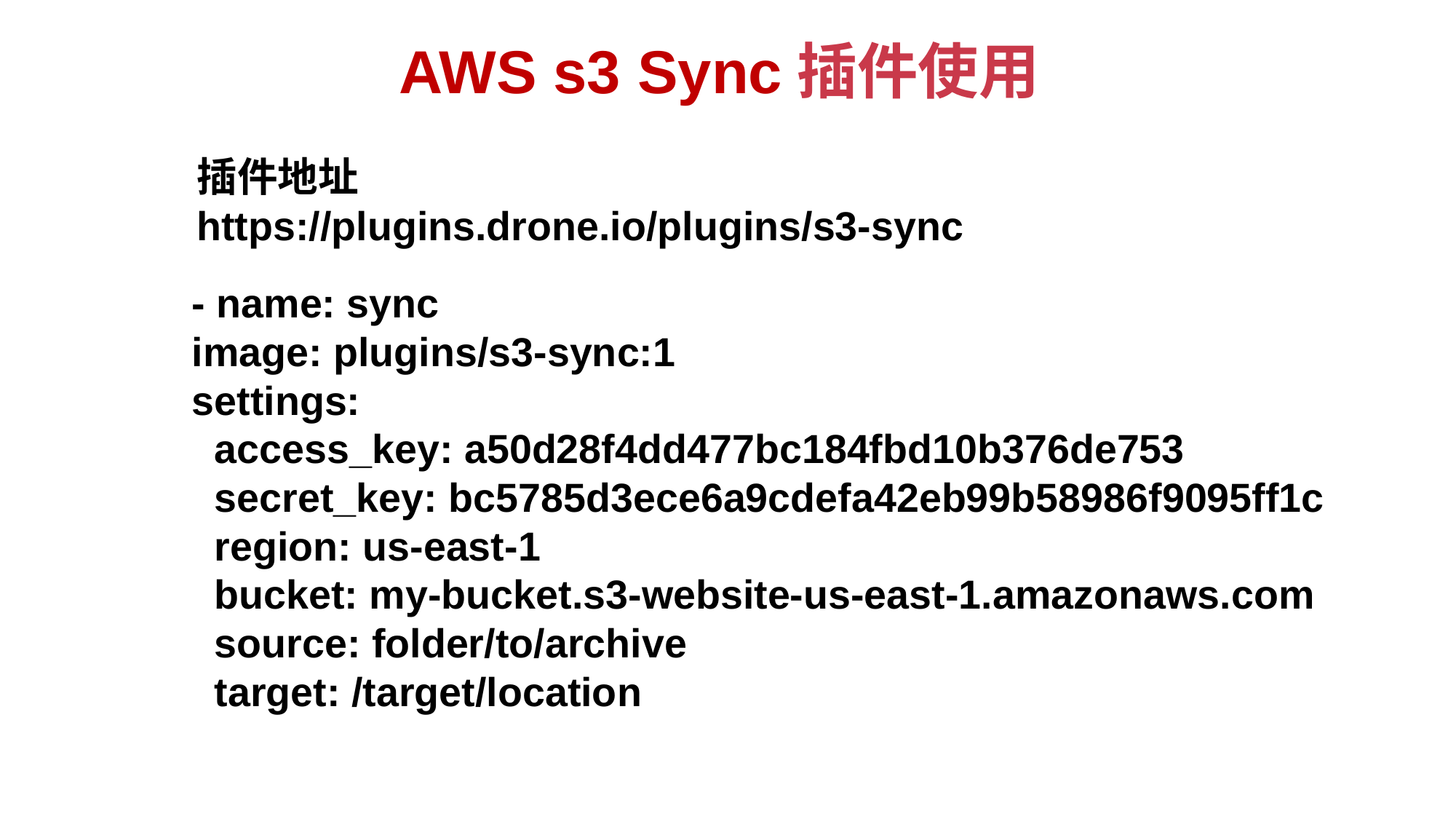

AWS s3 Sync插件使用

插件地址
https://plugins.drone.io/plugins/s3-sync

- name: sync
image: plugins/s3-sync:1
settings:
  access_key: a50d28f4dd477bc184fbd10b376de753
  secret_key: bc5785d3ece6a9cdefa42eb99b58986f9095ff1c
  region: us-east-1
  bucket: my-bucket.s3-website-us-east-1.amazonaws.com
  source: folder/to/archive
  target: /target/location